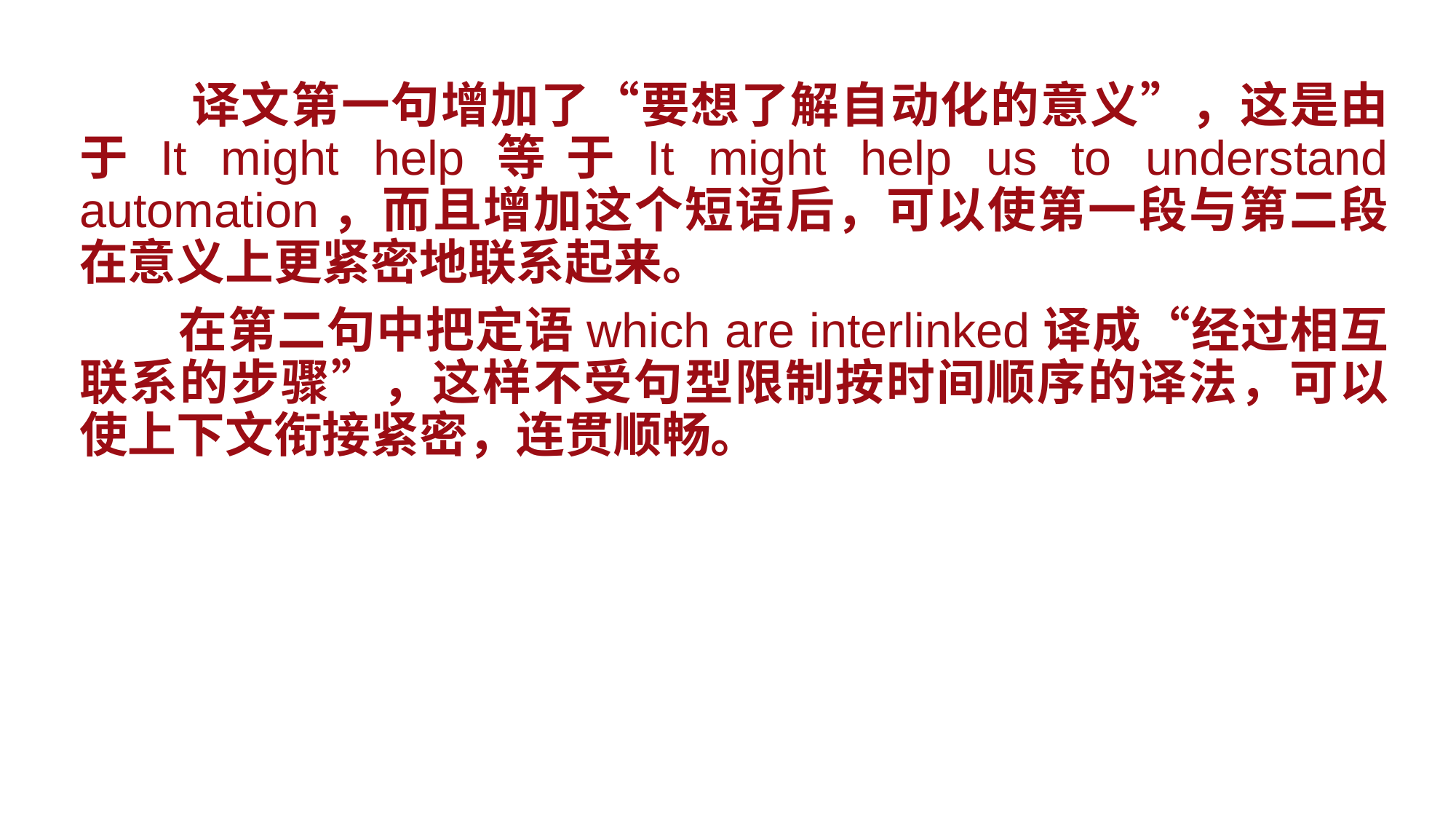

译文第一句增加了“要想了解自动化的意义”，这是由于It might help等于It might help us to understand automation，而且增加这个短语后，可以使第一段与第二段在意义上更紧密地联系起来。
　　在第二句中把定语which are interlinked译成“经过相互联系的步骤”，这样不受句型限制按时间顺序的译法，可以使上下文衔接紧密，连贯顺畅。